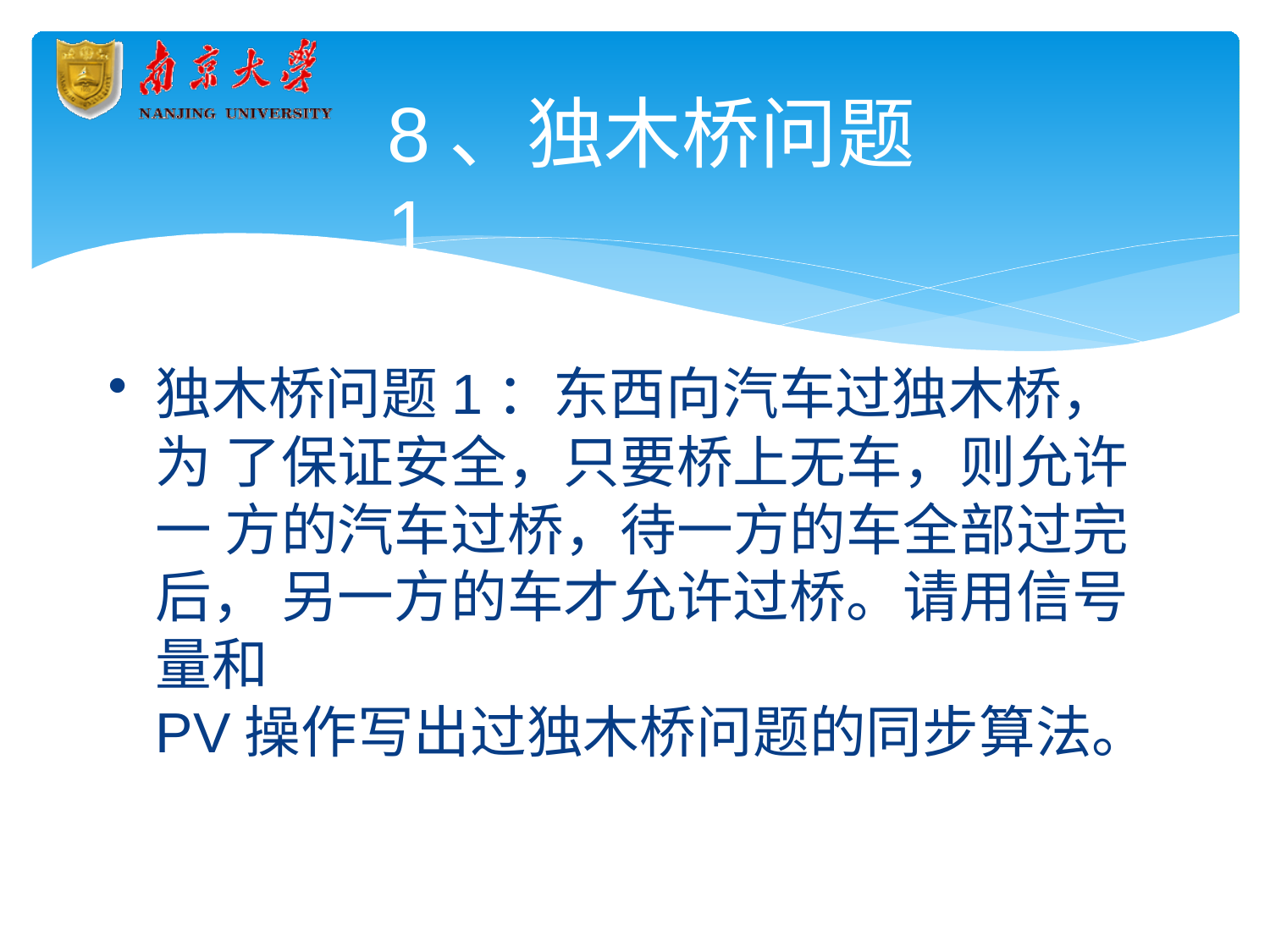

# 8、独木桥问题1
独木桥问题1：东西向汽车过独木桥，为 了保证安全，只要桥上无车，则允许一 方的汽车过桥，待一方的车全部过完后， 另一方的车才允许过桥。请用信号量和
PV操作写出过独木桥问题的同步算法。